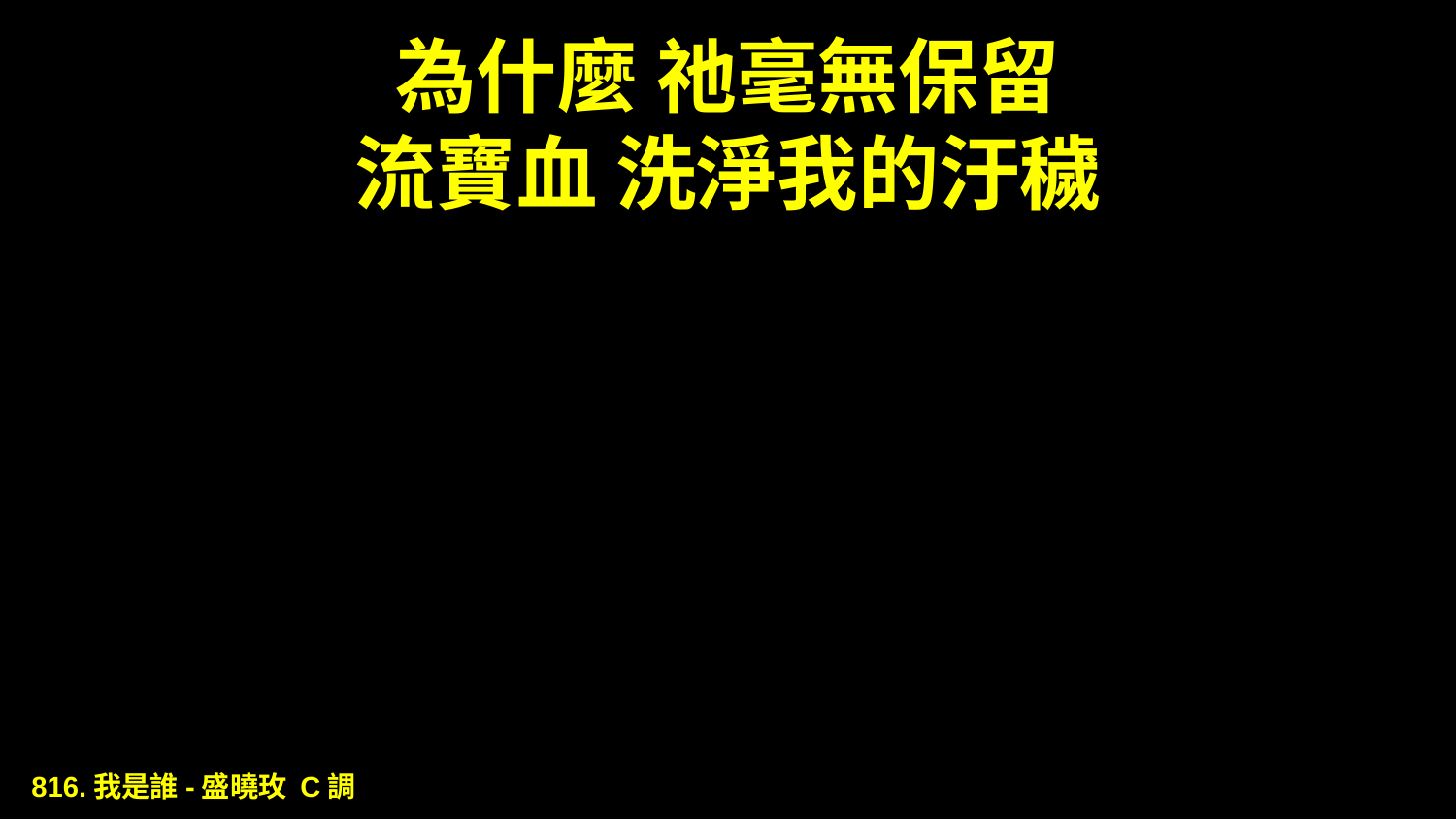

# 為什麼 祂毫無保留 流寶血 洗淨我的汙穢
816.我是誰-盛曉玫 C調